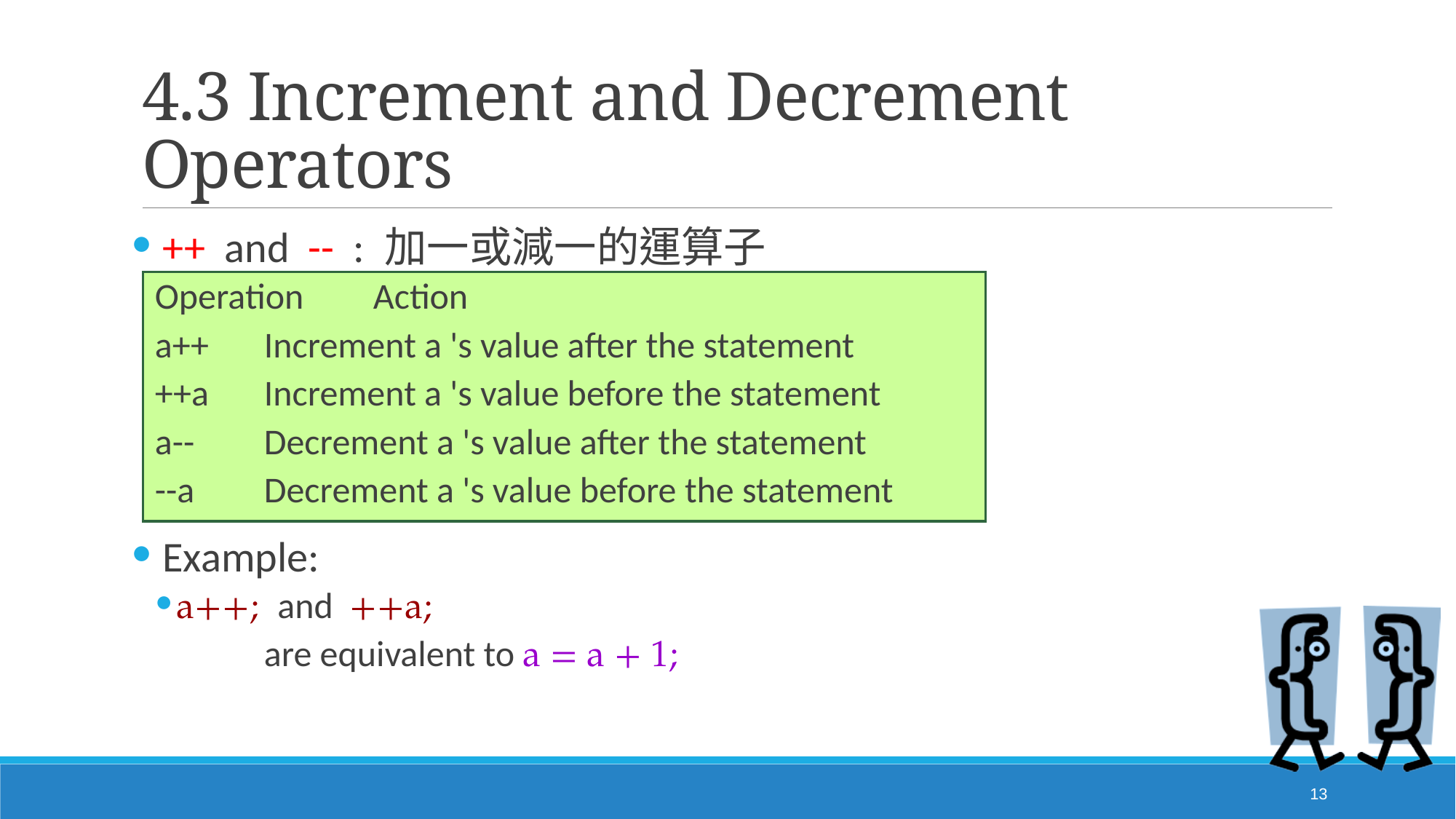

# 4.3 Increment and Decrement Operators
++  and  --  : 加一或減一的運算子
Operation	Action
a++	Increment a 's value after the statement
++a	Increment a 's value before the statement
a--	Decrement a 's value after the statement
--a	Decrement a 's value before the statement
Example:
a++;  and  ++a;
	are equivalent to a = a + 1;

13